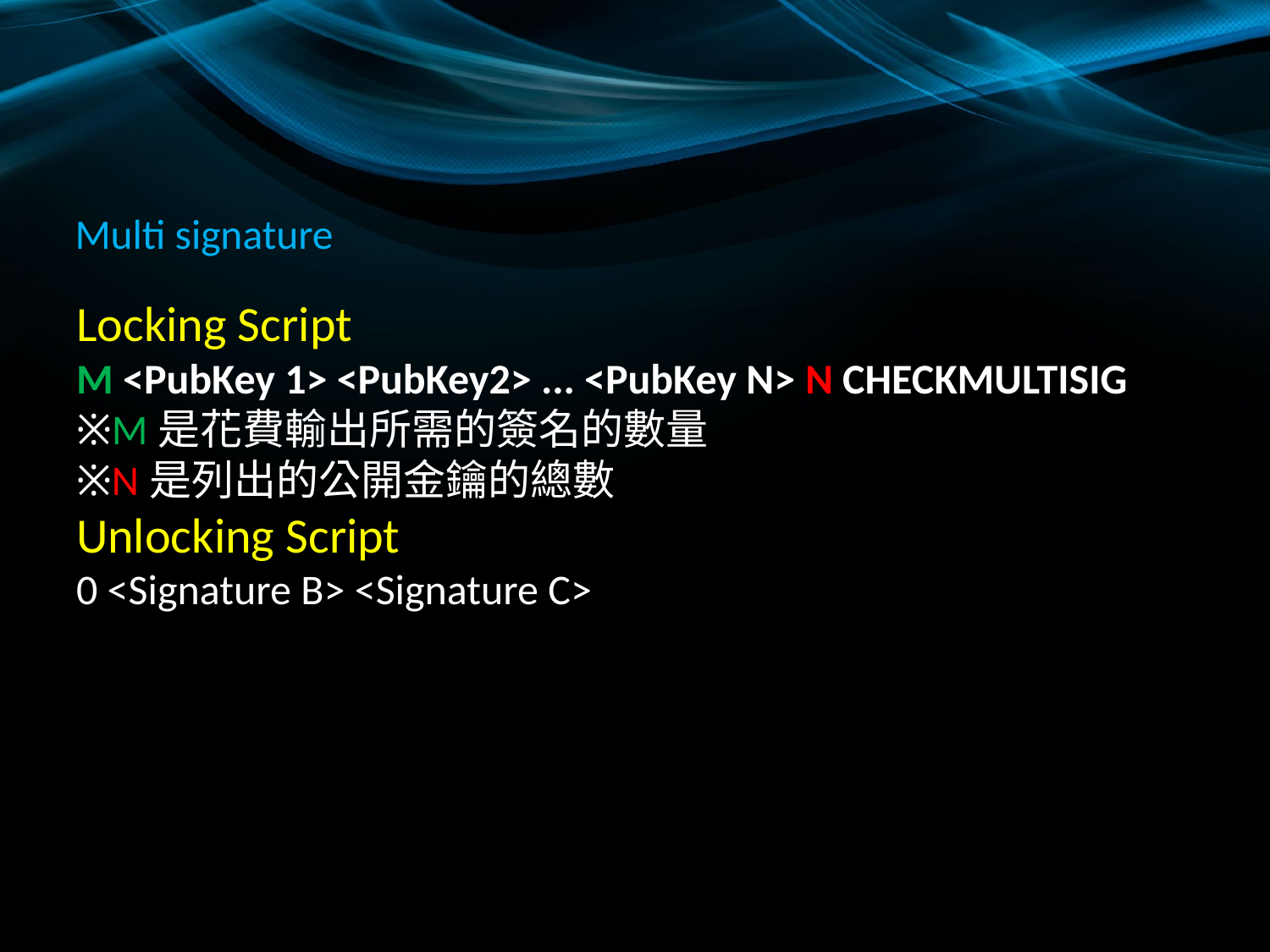

# Multi signature
Locking Script
M <PubKey 1> <PubKey2> ... <PubKey N> N CHECKMULTISIG
※M是花費輸出所需的簽名的數量
※N是列出的公開金鑰的總數
Unlocking Script
0 <Signature B> <Signature C>